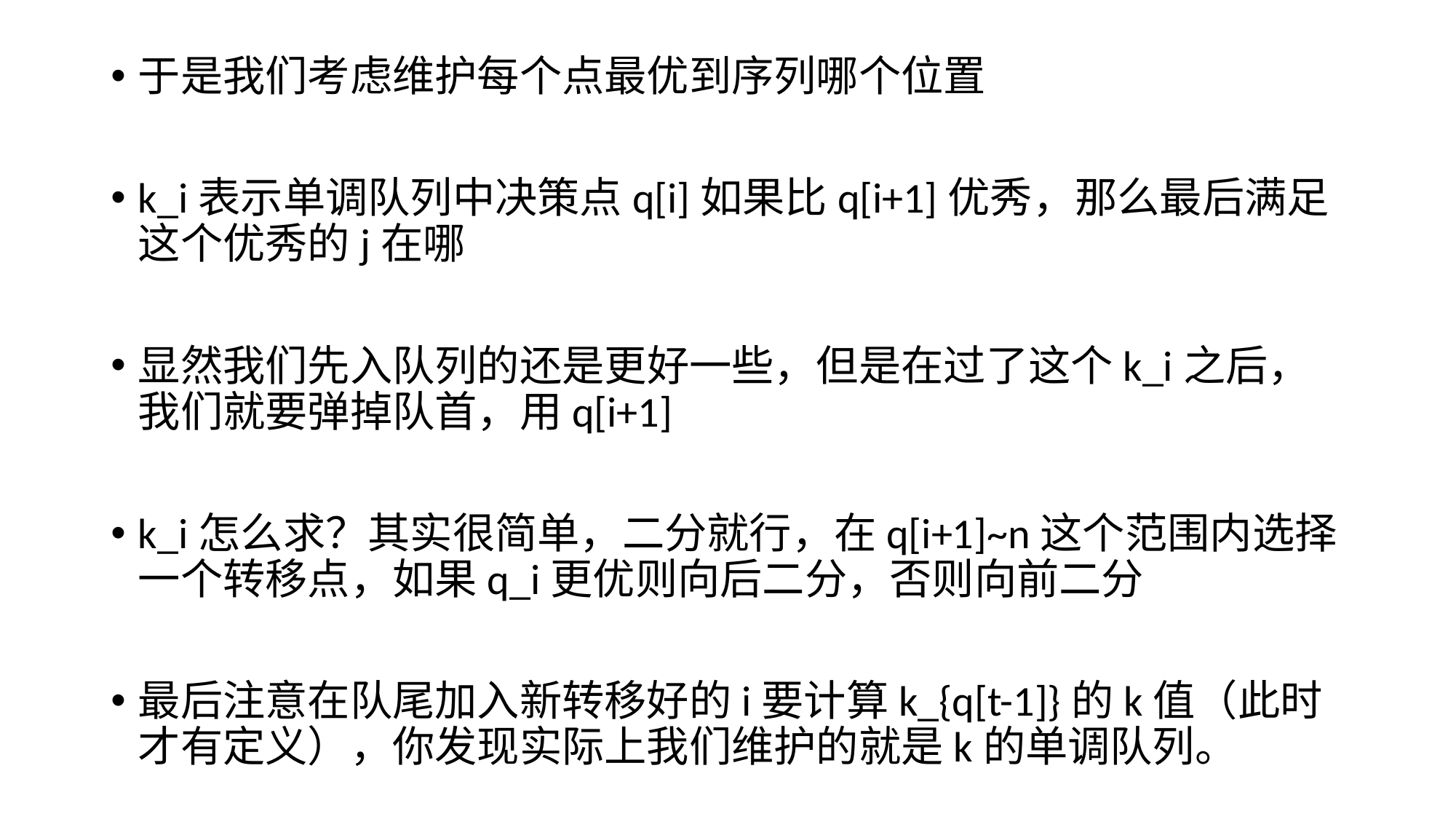

于是我们考虑维护每个点最优到序列哪个位置

k_i表示单调队列中决策点q[i]如果比q[i+1]优秀，那么最后满足这个优秀的j在哪

显然我们先入队列的还是更好一些，但是在过了这个k_i之后，我们就要弹掉队首，用q[i+1]

k_i怎么求？其实很简单，二分就行，在q[i+1]~n这个范围内选择一个转移点，如果q_i更优则向后二分，否则向前二分

最后注意在队尾加入新转移好的i要计算k_{q[t-1]}的k值（此时才有定义），你发现实际上我们维护的就是k的单调队列。